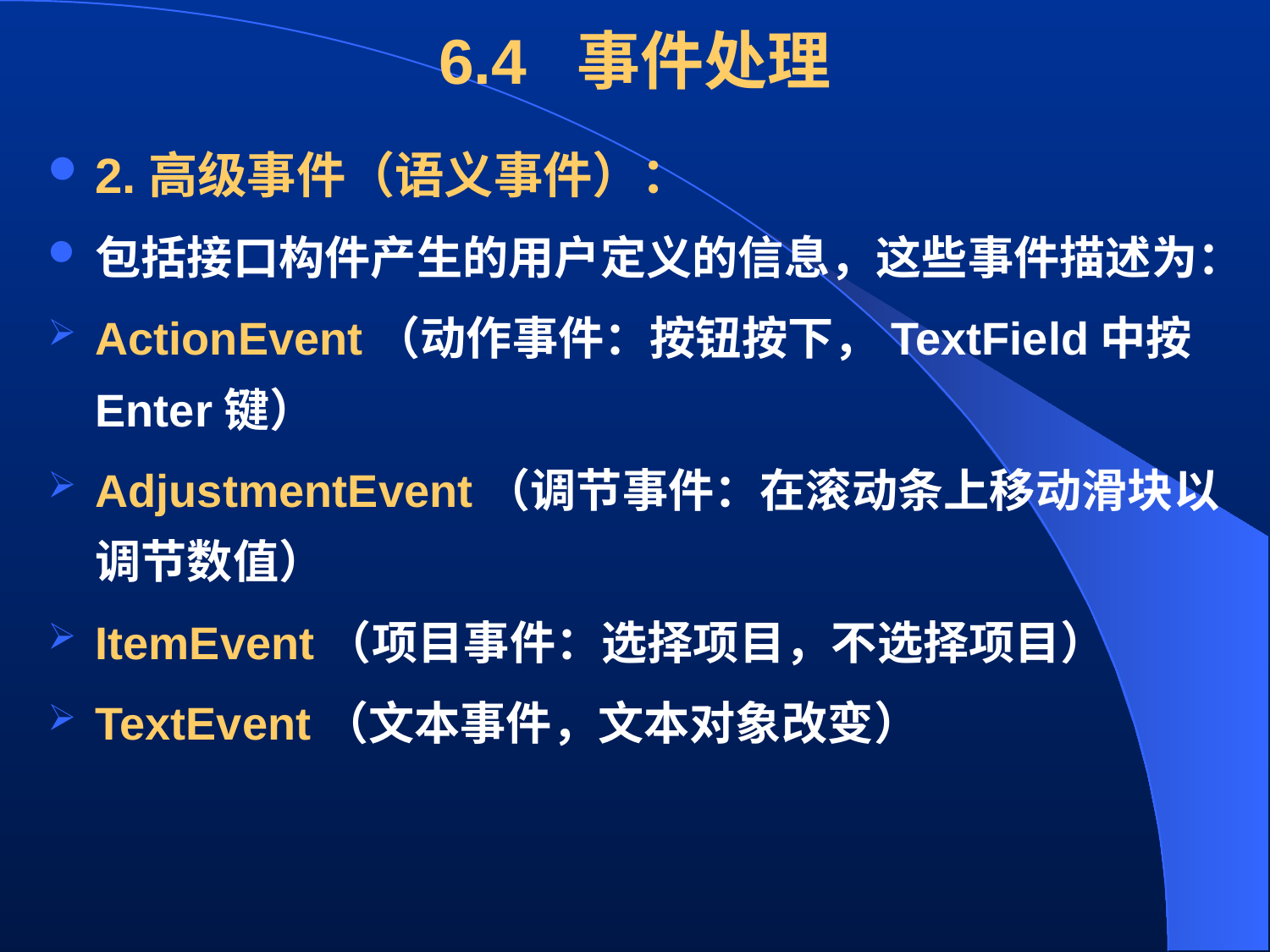

# 6.4  事件处理
2.高级事件（语义事件）：
包括接口构件产生的用户定义的信息，这些事件描述为：
ActionEvent（动作事件：按钮按下，TextField中按Enter键）
AdjustmentEvent（调节事件：在滚动条上移动滑块以调节数值）
ItemEvent（项目事件：选择项目，不选择项目）
TextEvent（文本事件，文本对象改变）